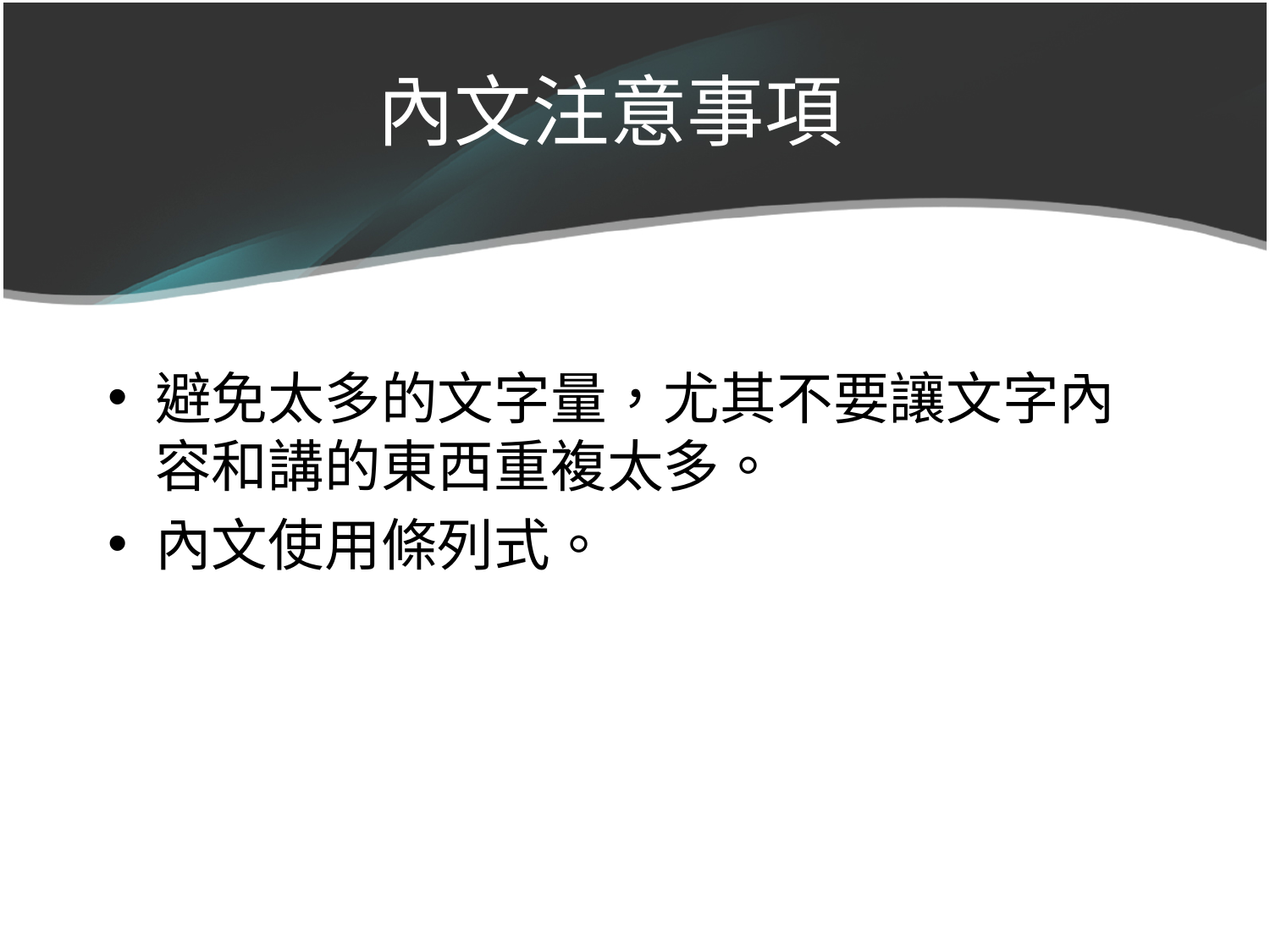

內文注意事項
避免太多的文字量，尤其不要讓文字內容和講的東西重複太多。
內文使用條列式。